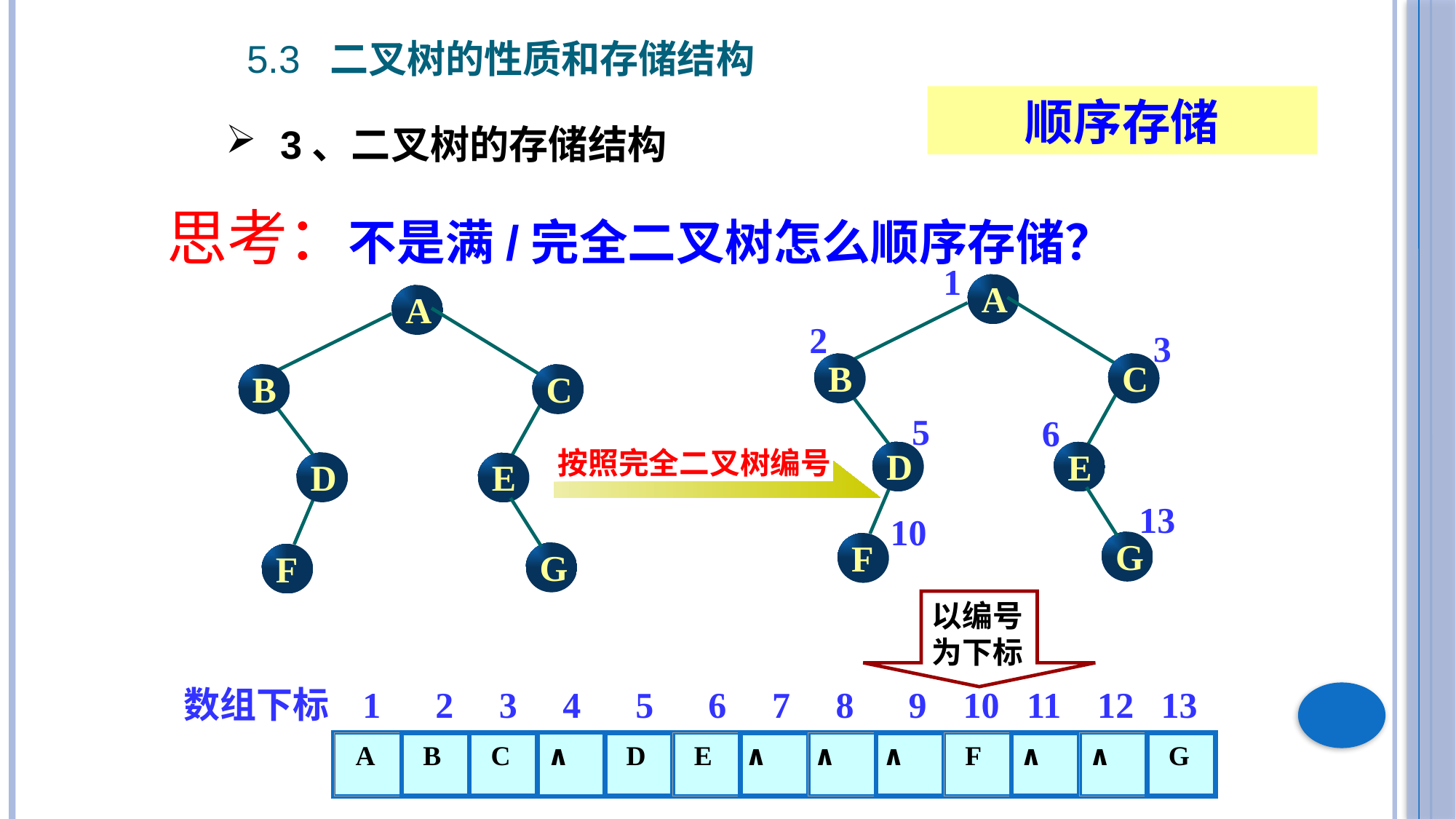

5.3  二叉树的性质和存储结构
顺序存储
3、二叉树的存储结构
    思考：不是满/完全二叉树怎么顺序存储？

1
A

2
3
B
C

5
6
D
E

13
10
G
F

A

B
C

D
E

G
F
按照完全二叉树编号

以编号
为下标
数组下标   1      2     3     4      5      6     7     8      9    10   11    12   13

A

B

C
∧

D

E
∧

∧

∧

F
∧

∧

G